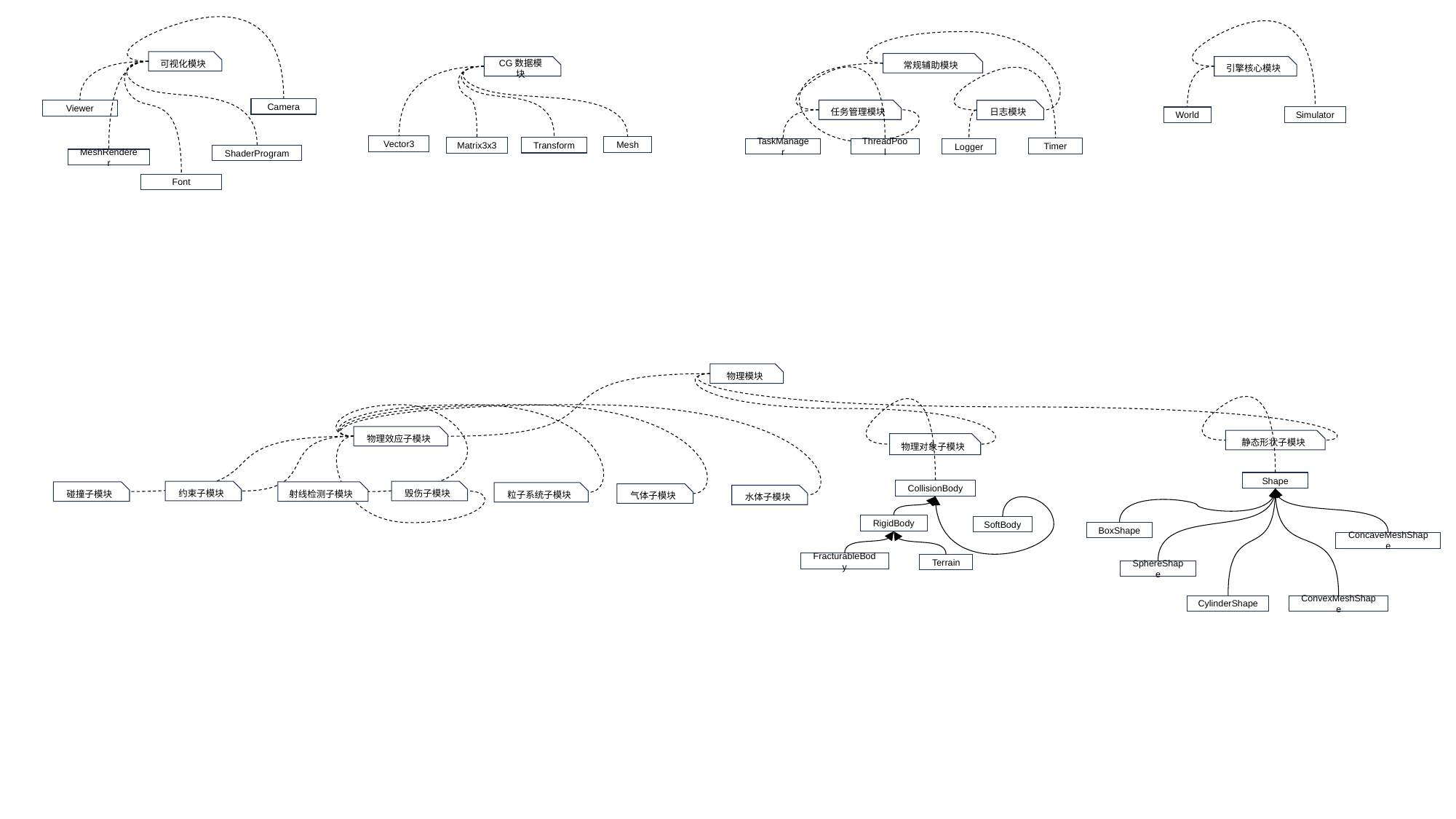

可视化模块
常规辅助模块
引擎核心模块
CG数据模块
Camera
任务管理模块
Viewer
日志模块
Simulator
World
Vector3
Mesh
Transform
Matrix3x3
Timer
ThreadPool
Logger
TaskManager
ShaderProgram
MeshRenderer
Font
物理模块
物理效应子模块
静态形状子模块
物理对象子模块
Shape
CollisionBody
约束子模块
毁伤子模块
碰撞子模块
射线检测子模块
粒子系统子模块
气体子模块
水体子模块
RigidBody
SoftBody
BoxShape
ConcaveMeshShape
FracturableBody
Terrain
SphereShape
CylinderShape
ConvexMeshShape